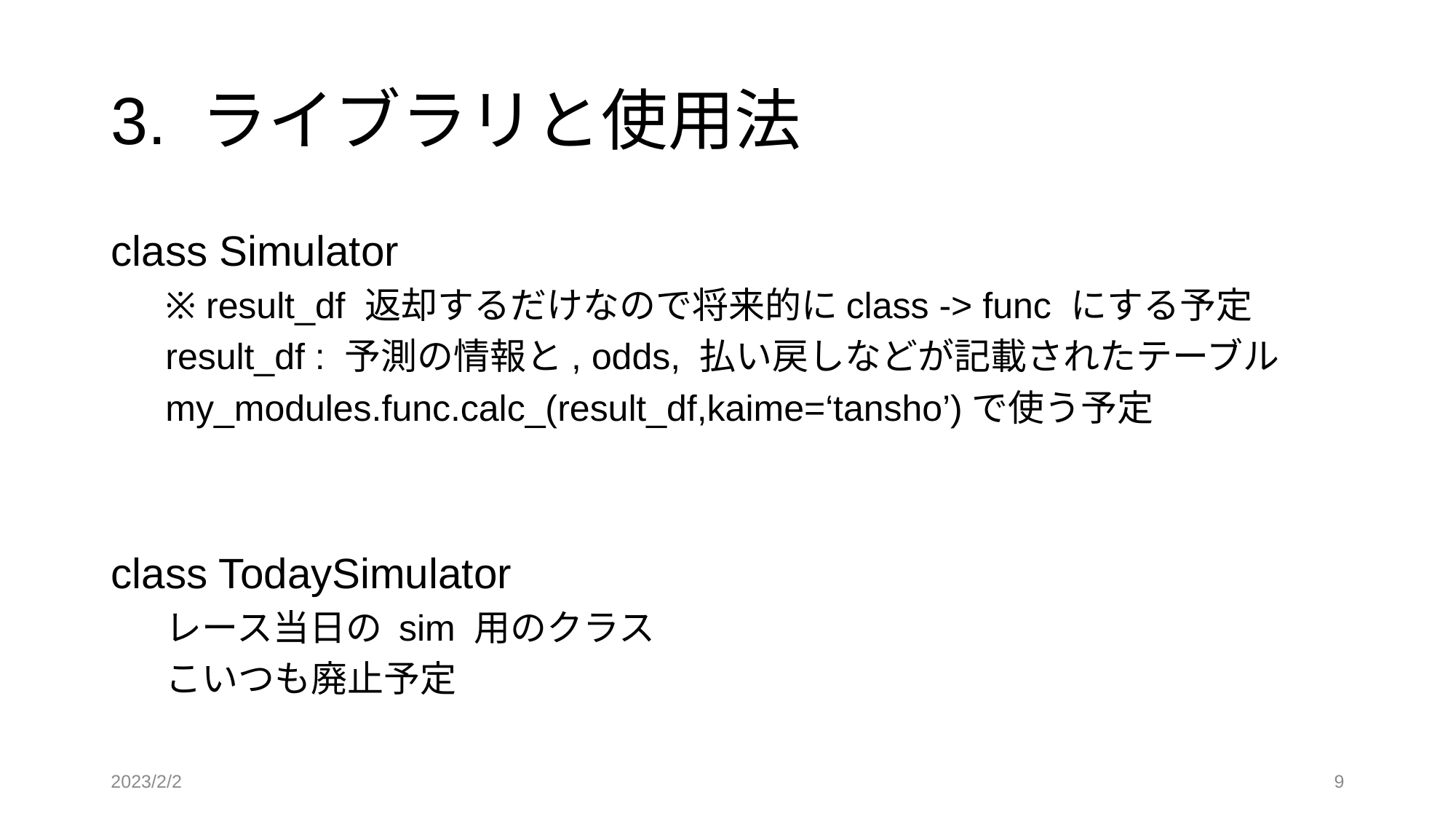

# 3. ライブラリと使用法
class Simulator
※ result_df 返却するだけなので将来的にclass -> func にする予定
result_df : 予測の情報と, odds, 払い戻しなどが記載されたテーブル
my_modules.func.calc_(result_df,kaime=‘tansho’)で使う予定

class TodaySimulator
レース当日の sim 用のクラス
こいつも廃止予定

2023/2/2
9